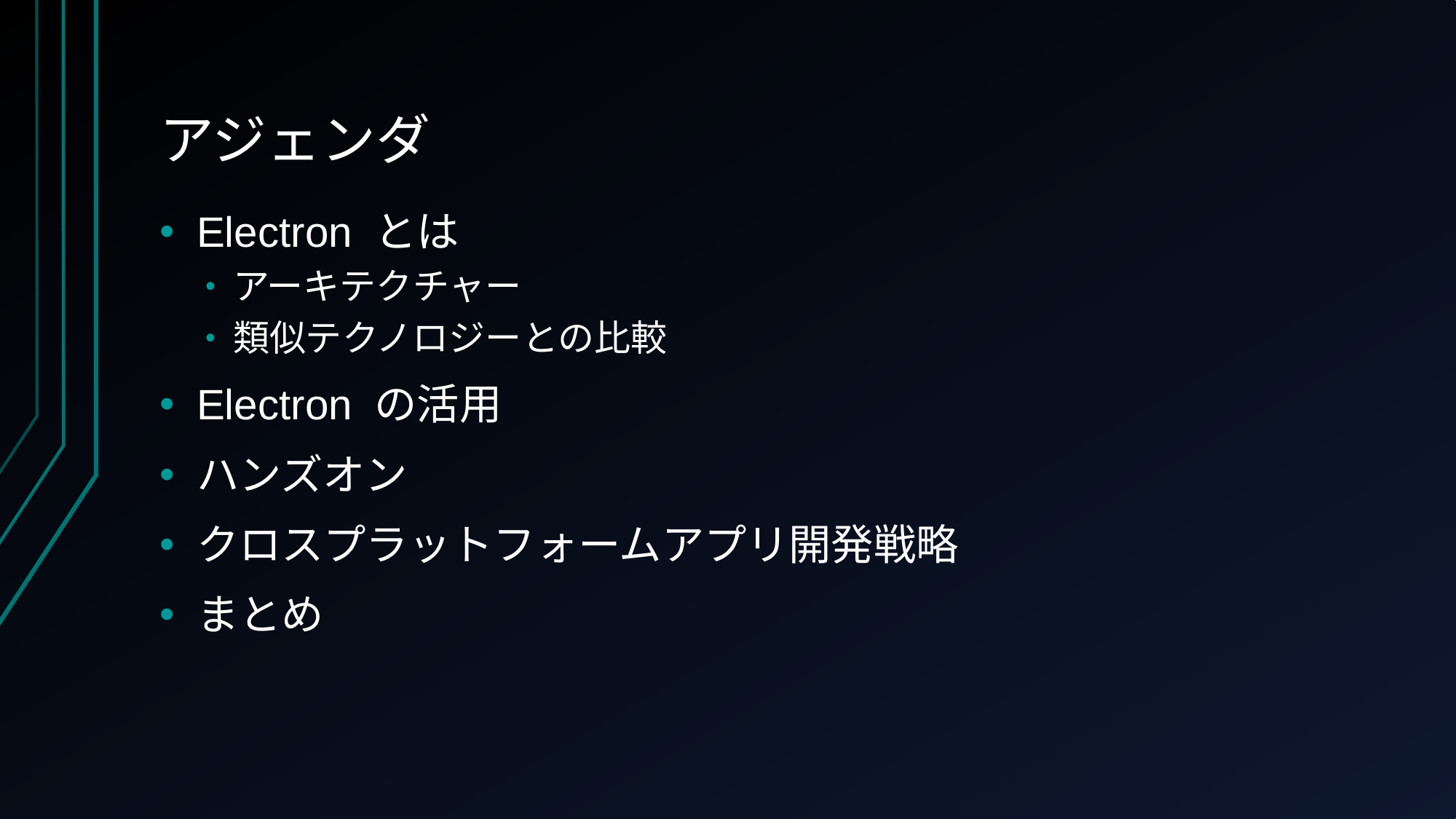

# アジェンダ
Electron とは
アーキテクチャー
類似テクノロジーとの比較
Electron の活用
ハンズオン
クロスプラットフォームアプリ開発戦略
まとめ